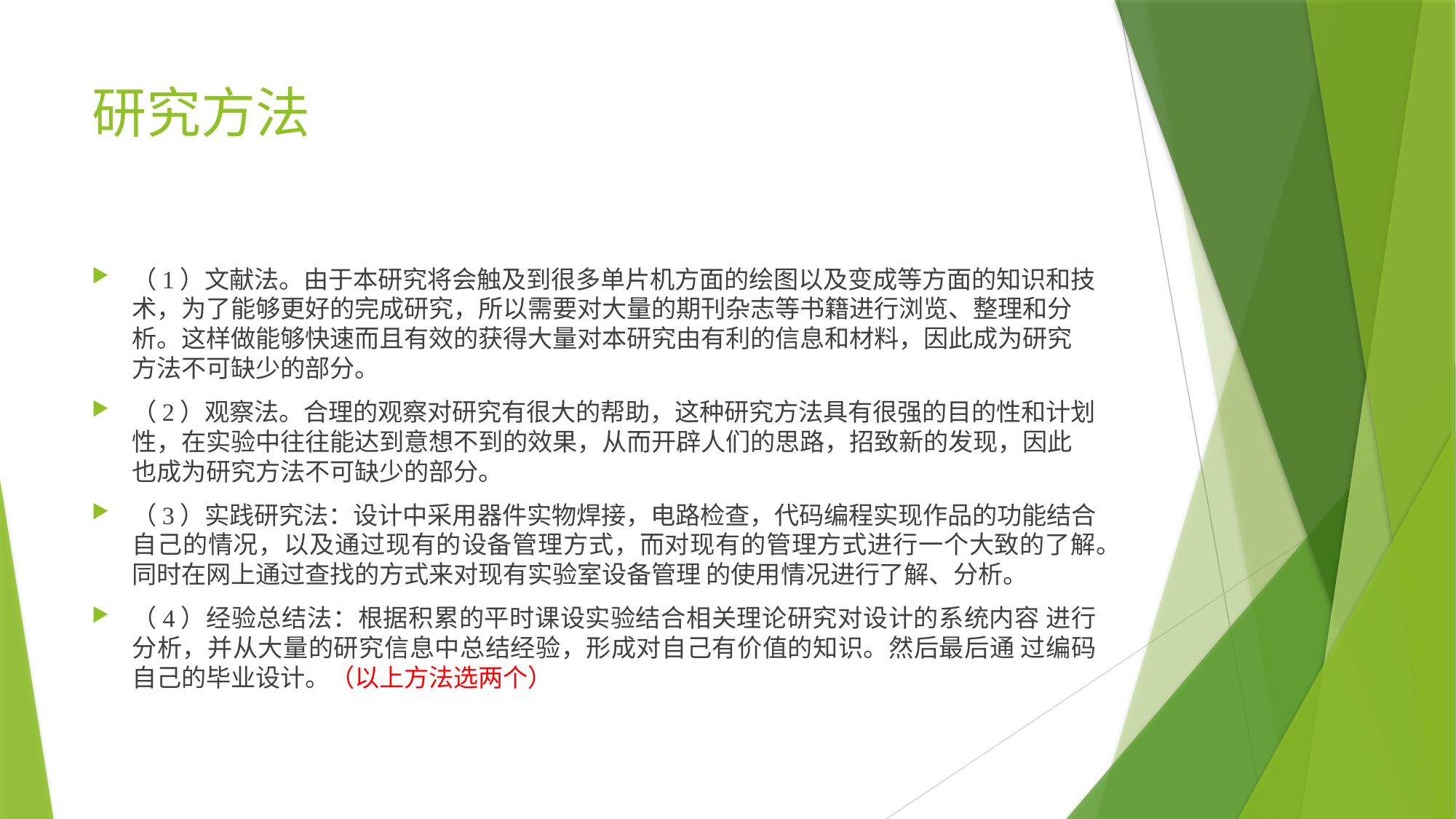

# 研究方法
（1）文献法。由于本研究将会触及到很多单片机方面的绘图以及变成等方面的知识和技术，为了能够更好的完成研究，所以需要对大量的期刊杂志等书籍进行浏览、整理和分析。这样做能够快速而且有效的获得大量对本研究由有利的信息和材料，因此成为研究方法不可缺少的部分。
（2）观察法。合理的观察对研究有很大的帮助，这种研究方法具有很强的目的性和计划性，在实验中往往能达到意想不到的效果，从而开辟人们的思路，招致新的发现，因此也成为研究方法不可缺少的部分。
（3）实践研究法：设计中采用器件实物焊接，电路检查，代码编程实现作品的功能结合自己的情况，以及通过现有的设备管理方式，而对现有的管理方式进行一个大致的了解。同时在网上通过查找的方式来对现有实验室设备管理 的使用情况进行了解、分析。
（4）经验总结法：根据积累的平时课设实验结合相关理论研究对设计的系统内容 进行分析，并从大量的研究信息中总结经验，形成对自己有价值的知识。然后最后通 过编码自己的毕业设计。（以上方法选两个）